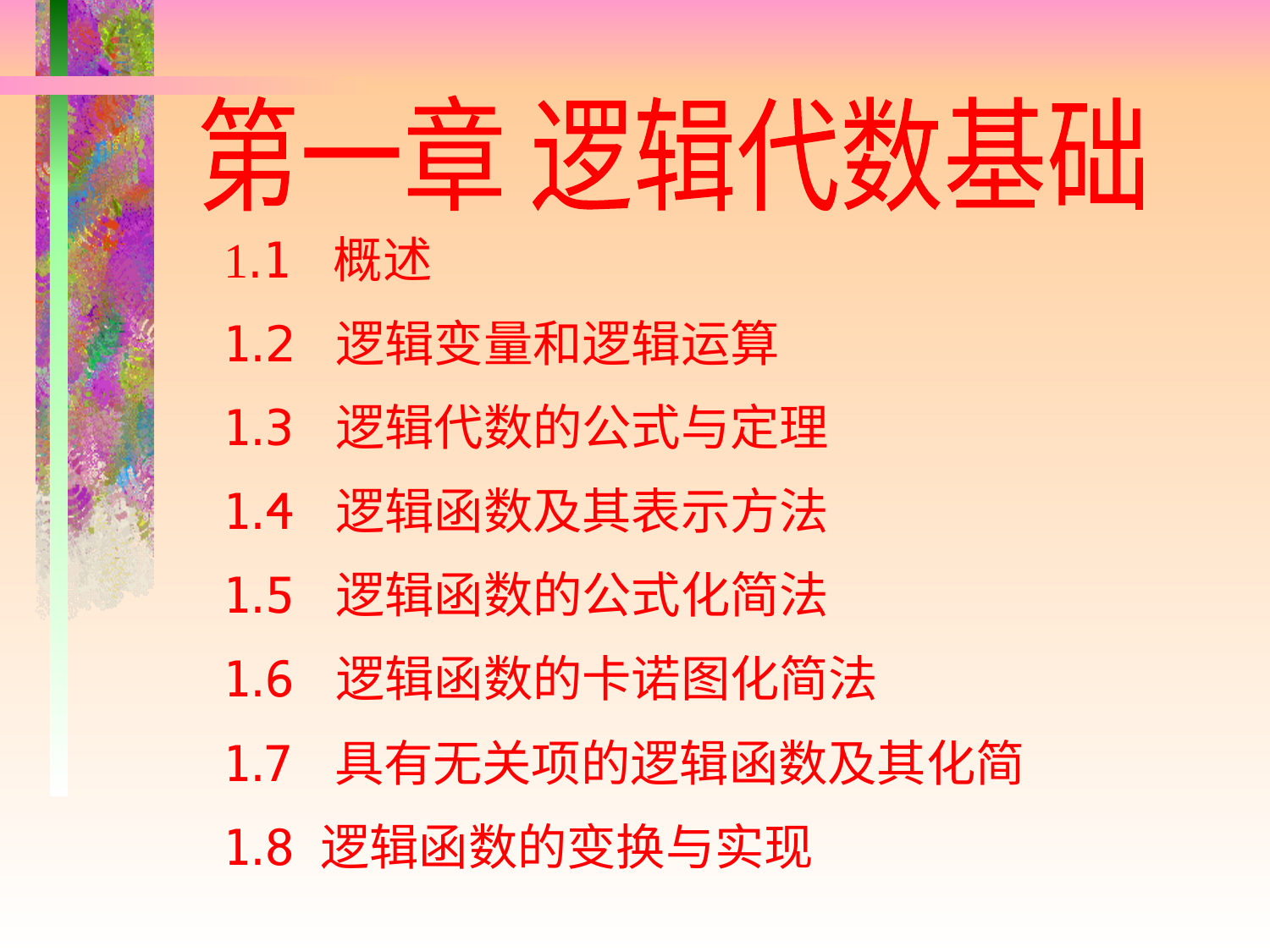

第一章 逻辑代数基础
1.1  概述
1.2  逻辑变量和逻辑运算
1.3  逻辑代数的公式与定理
1.4  逻辑函数及其表示方法
1.5  逻辑函数的公式化简法
1.6  逻辑函数的卡诺图化简法
1.7  具有无关项的逻辑函数及其化简
1.8 逻辑函数的变换与实现